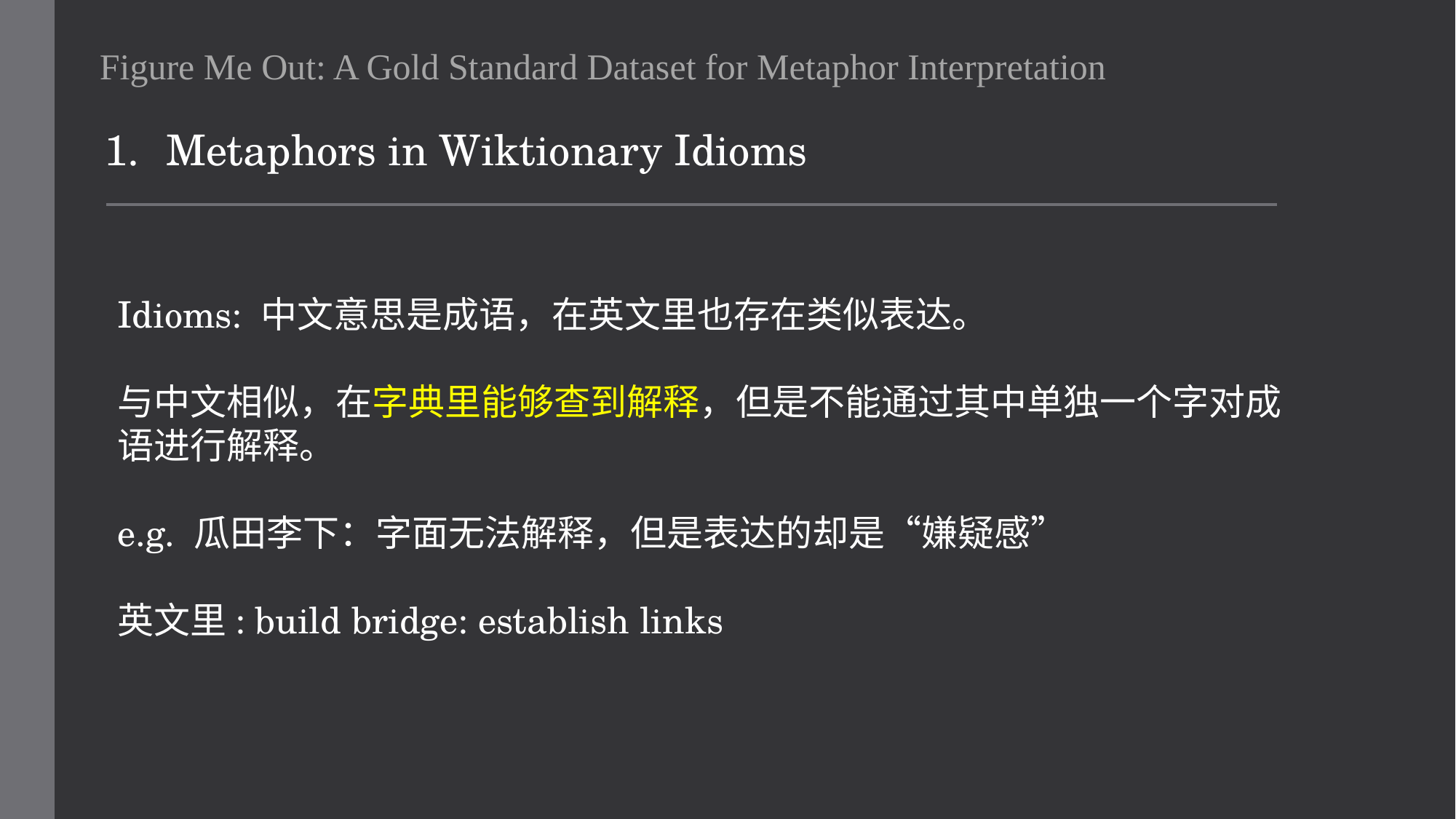

Figure Me Out: A Gold Standard Dataset for Metaphor Interpretation
Metaphors in Wiktionary Idioms
Idioms: 中文意思是成语，在英文里也存在类似表达。

与中文相似，在字典里能够查到解释，但是不能通过其中单独一个字对成语进行解释。

e.g. 瓜田李下：字面无法解释，但是表达的却是“嫌疑感”

英文里: build bridge: establish links